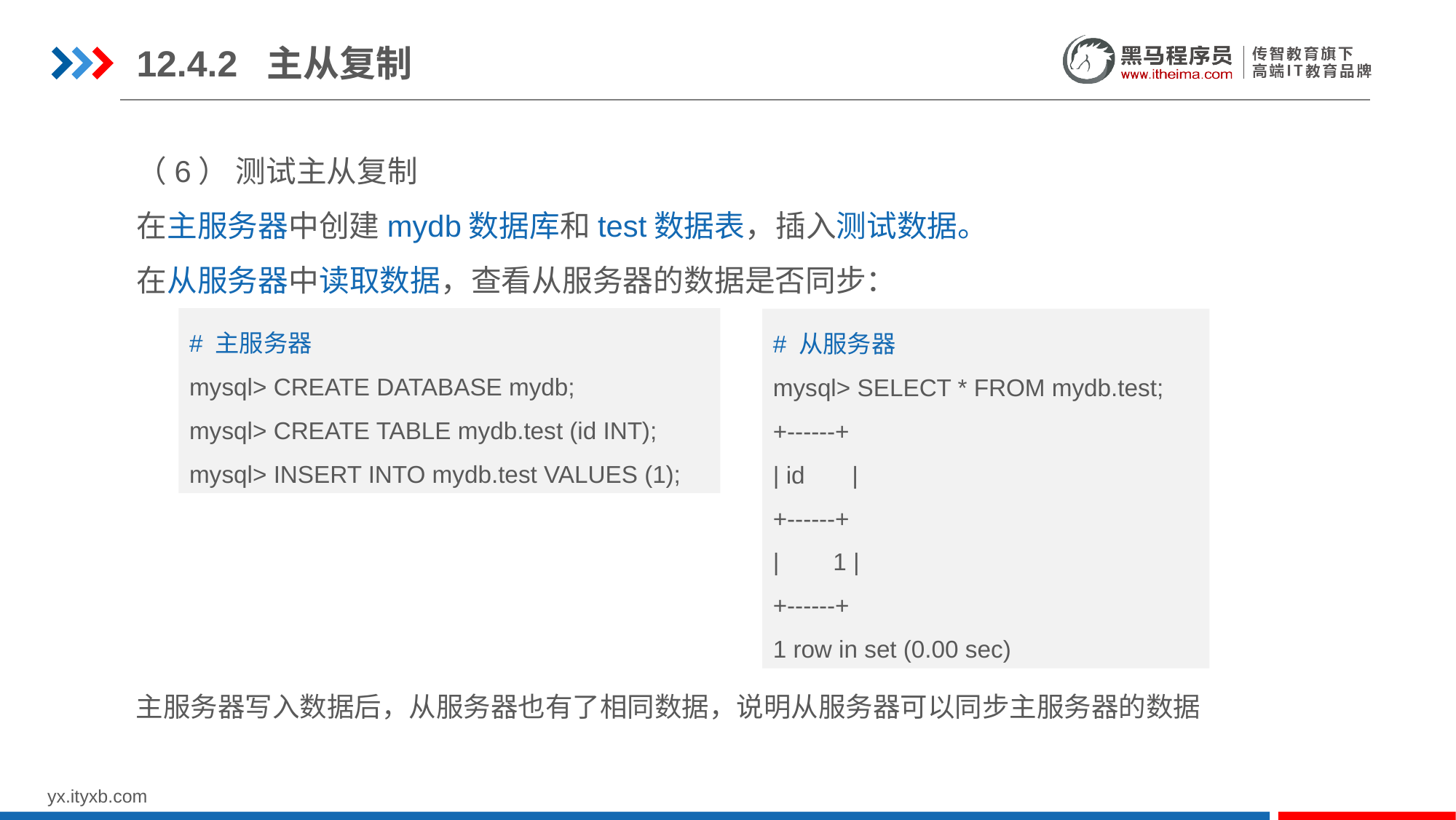

12.4.2  主从复制
（6） 测试主从复制
在主服务器中创建mydb数据库和test数据表，插入测试数据。
在从服务器中读取数据，查看从服务器的数据是否同步：
# 从服务器
mysql> SELECT * FROM mydb.test;
+------+
| id       |
+------+
|        1 |
+------+
1 row in set (0.00 sec)
# 主服务器
mysql> CREATE DATABASE mydb;
mysql> CREATE TABLE mydb.test (id INT);
mysql> INSERT INTO mydb.test VALUES (1);
主服务器写入数据后，从服务器也有了相同数据，说明从服务器可以同步主服务器的数据